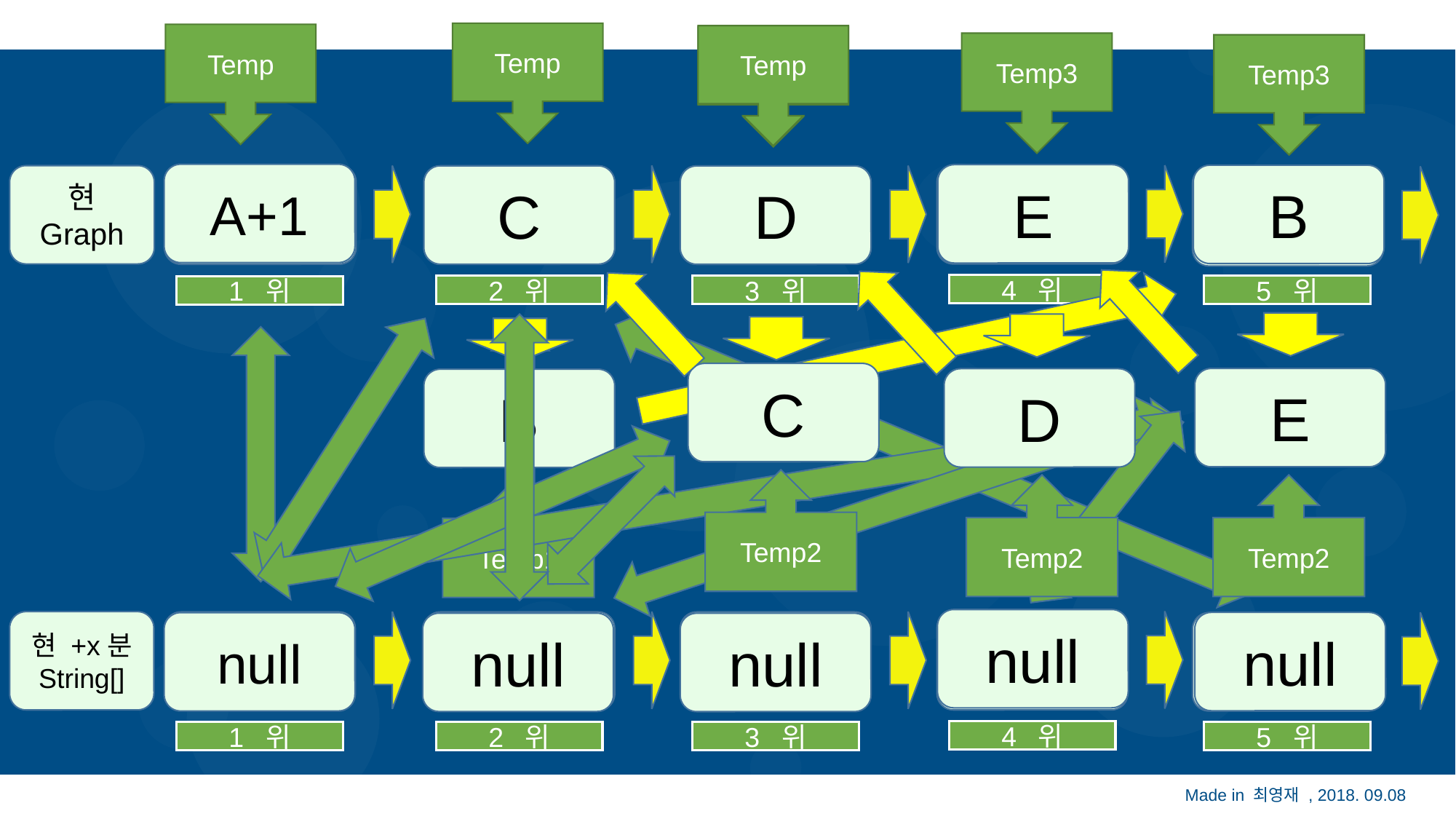

Temp
Temp

Temp
Temp3

Temp3
Temp3

	.
04. Graph Algorithm

A+1
E
B

D
자료
B
C

홧팅
4  위
3  위
5  위
2  위
1  위
현 Graph
A
C
D
E

C
E
D
B

Temp2
Temp2
Temp2
Temp1
null

E
A
C
D

B
4  위
3  위
5  위
2  위
1  위
현 +x분
String[]
null
null
null
null
Made in 최영재 , 2018. 09.08